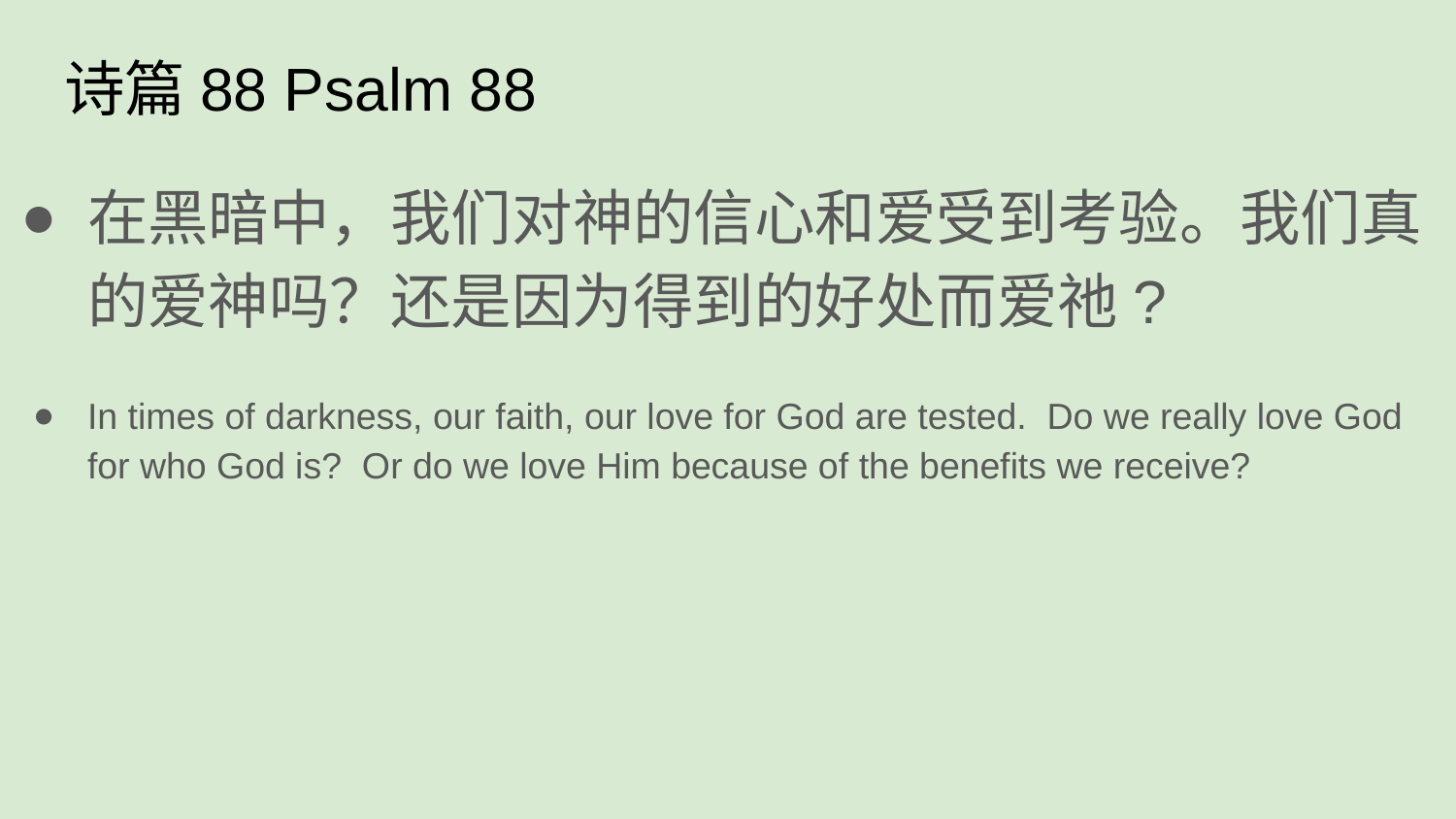

# 诗篇88 Psalm 88
在黑暗中，我们对神的信心和爱受到考验。我们真的爱神吗？还是因为得到的好处而爱祂?

In times of darkness, our faith, our love for God are tested.  Do we really love God for who God is?  Or do we love Him because of the benefits we receive?